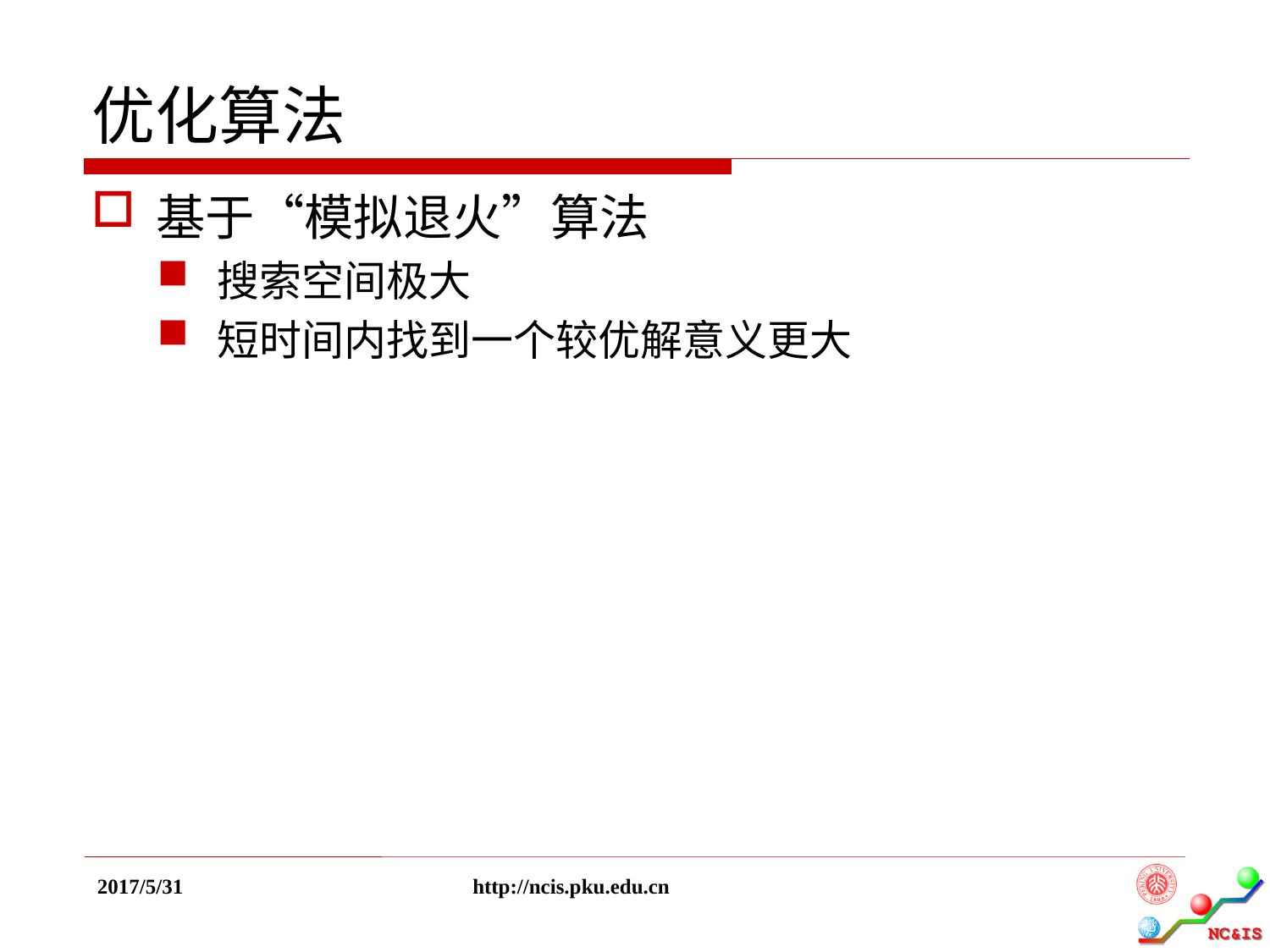

# 优化算法
基于“模拟退火”算法
搜索空间极大
短时间内找到一个较优解意义更大

2017/5/31
http://ncis.pku.edu.cn